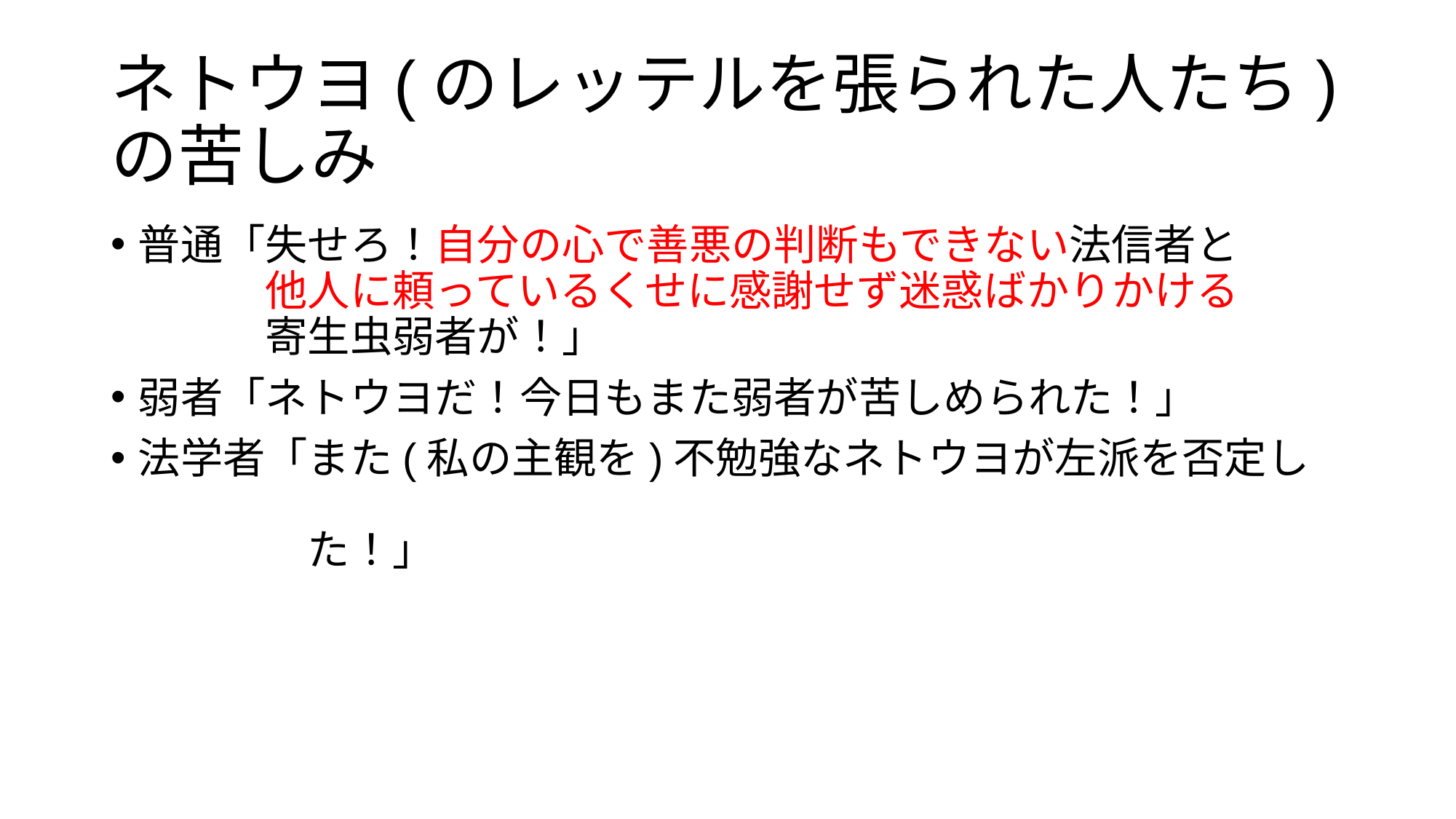

# ネトウヨ(のレッテルを張られた人たち)の苦しみ
普通「失せろ！自分の心で善悪の判断もできない法信者と
　　　他人に頼っているくせに感謝せず迷惑ばかりかける
　　　寄生虫弱者が！」
弱者「ネトウヨだ！今日もまた弱者が苦しめられた！」
法学者「また(私の主観を)不勉強なネトウヨが左派を否定し　
　　　　た！」